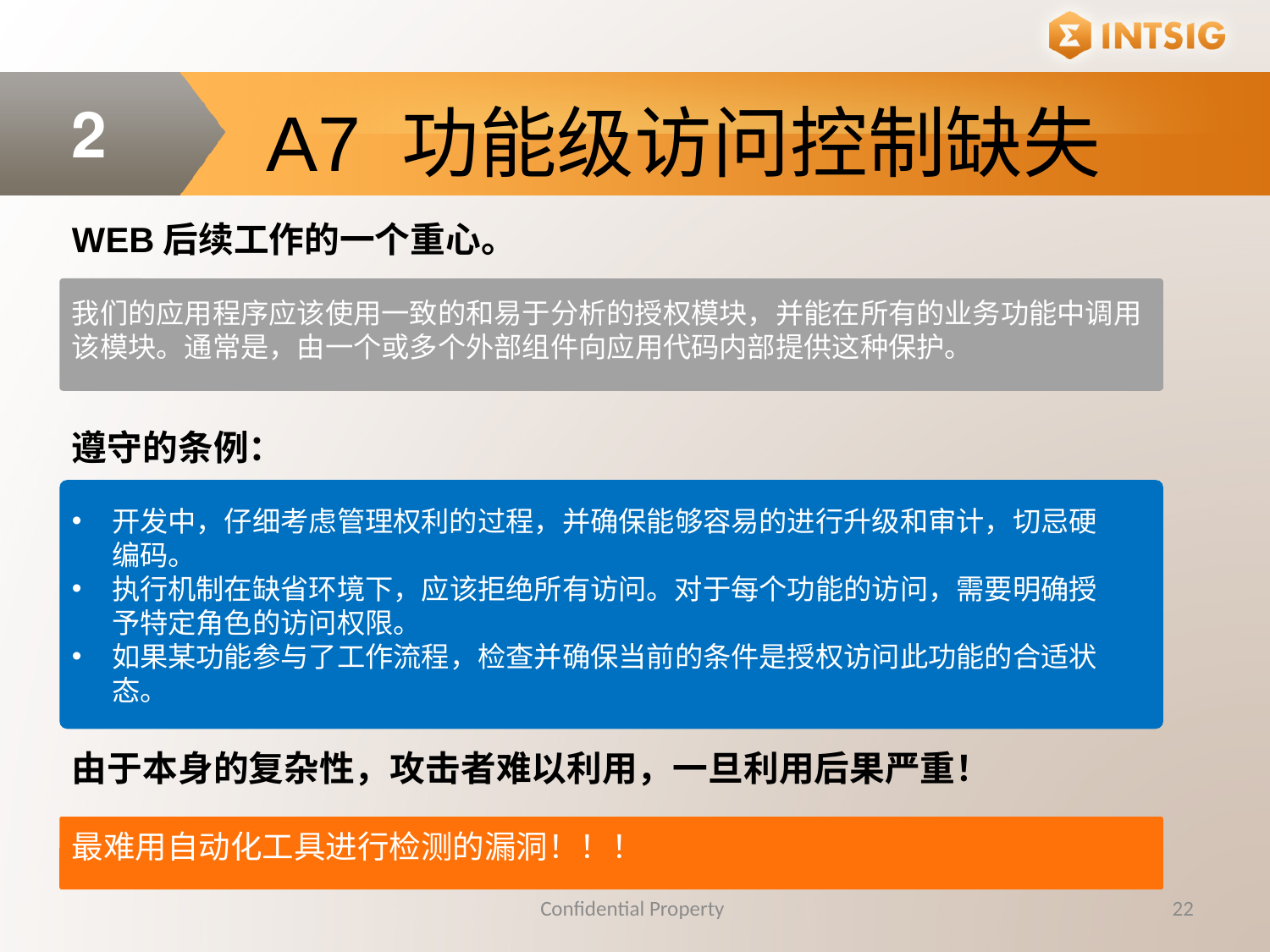

A7 功能级访问控制缺失
2
WEB后续工作的一个重心。

我们的应用程序应该使用一致的和易于分析的授权模块，并能在所有的业务功能中调用该模块。通常是，由一个或多个外部组件向应用代码内部提供这种保护。
遵守的条例：

开发中，仔细考虑管理权利的过程，并确保能够容易的进行升级和审计，切忌硬编码。
执行机制在缺省环境下，应该拒绝所有访问。对于每个功能的访问，需要明确授予特定角色的访问权限。
如果某功能参与了工作流程，检查并确保当前的条件是授权访问此功能的合适状态。
由于本身的复杂性，攻击者难以利用，一旦利用后果严重！

最难用自动化工具进行检测的漏洞！！！
Confidential Property
22